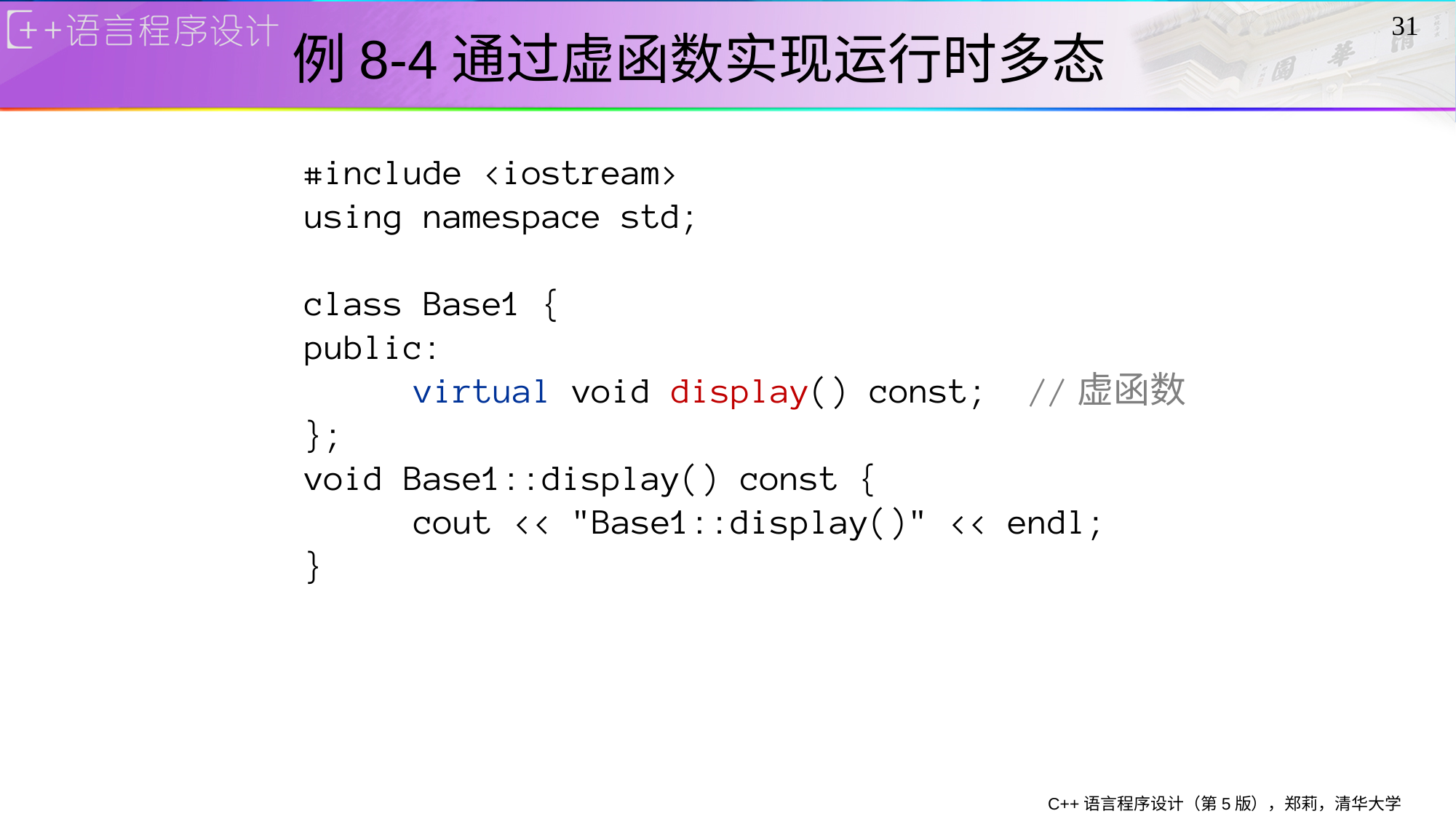

31
# 例8-4通过虚函数实现运行时多态
#include <iostream>
using namespace std;

class Base1 {
public:
	virtual void display() const;  //虚函数
};
void Base1::display() const {
	cout << "Base1::display()" << endl;
}